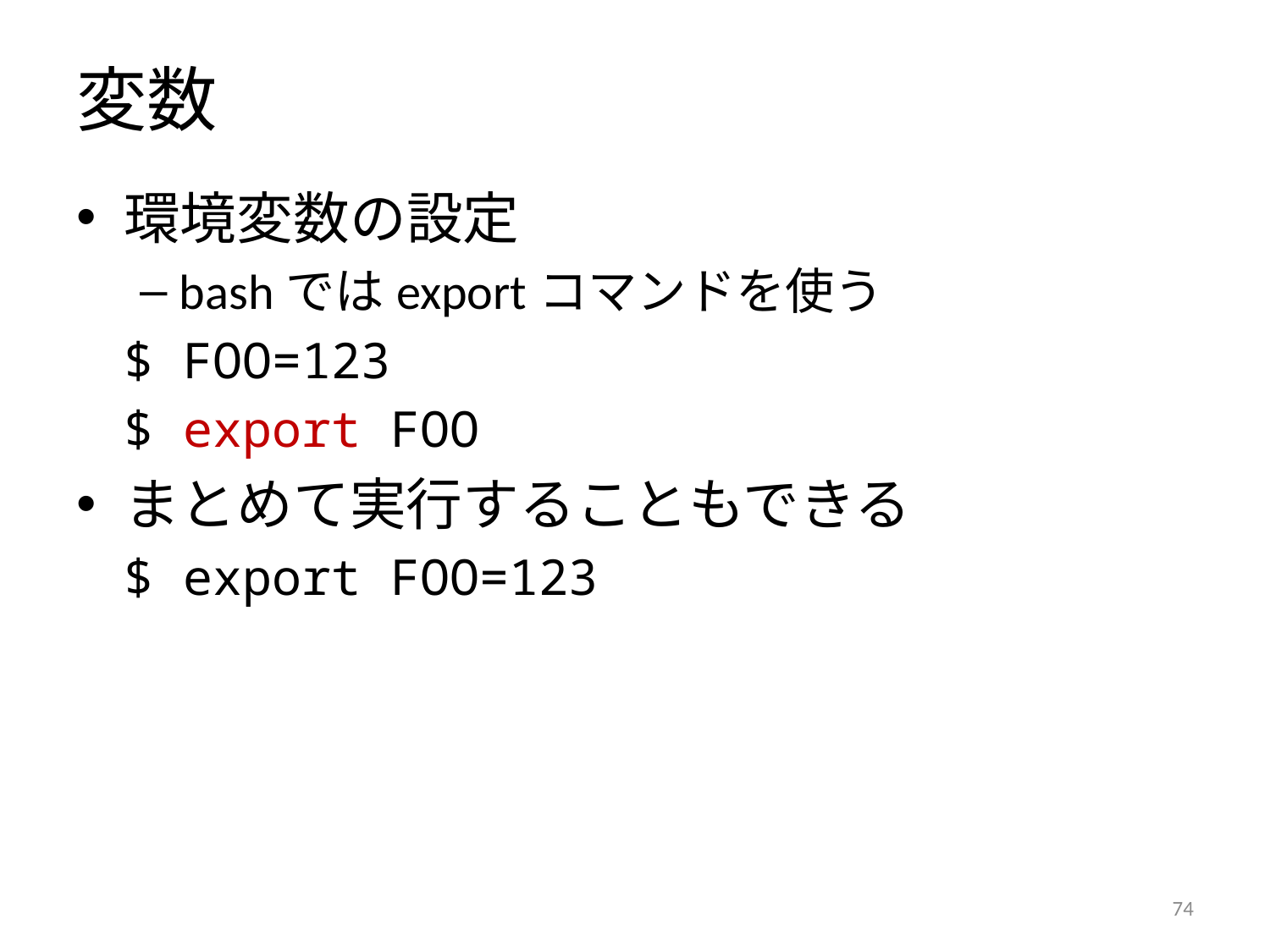

# 変数
環境変数の設定
bashではexportコマンドを使う
	$ FOO=123
	$ export FOO
まとめて実行することもできる
	$ export FOO=123
74